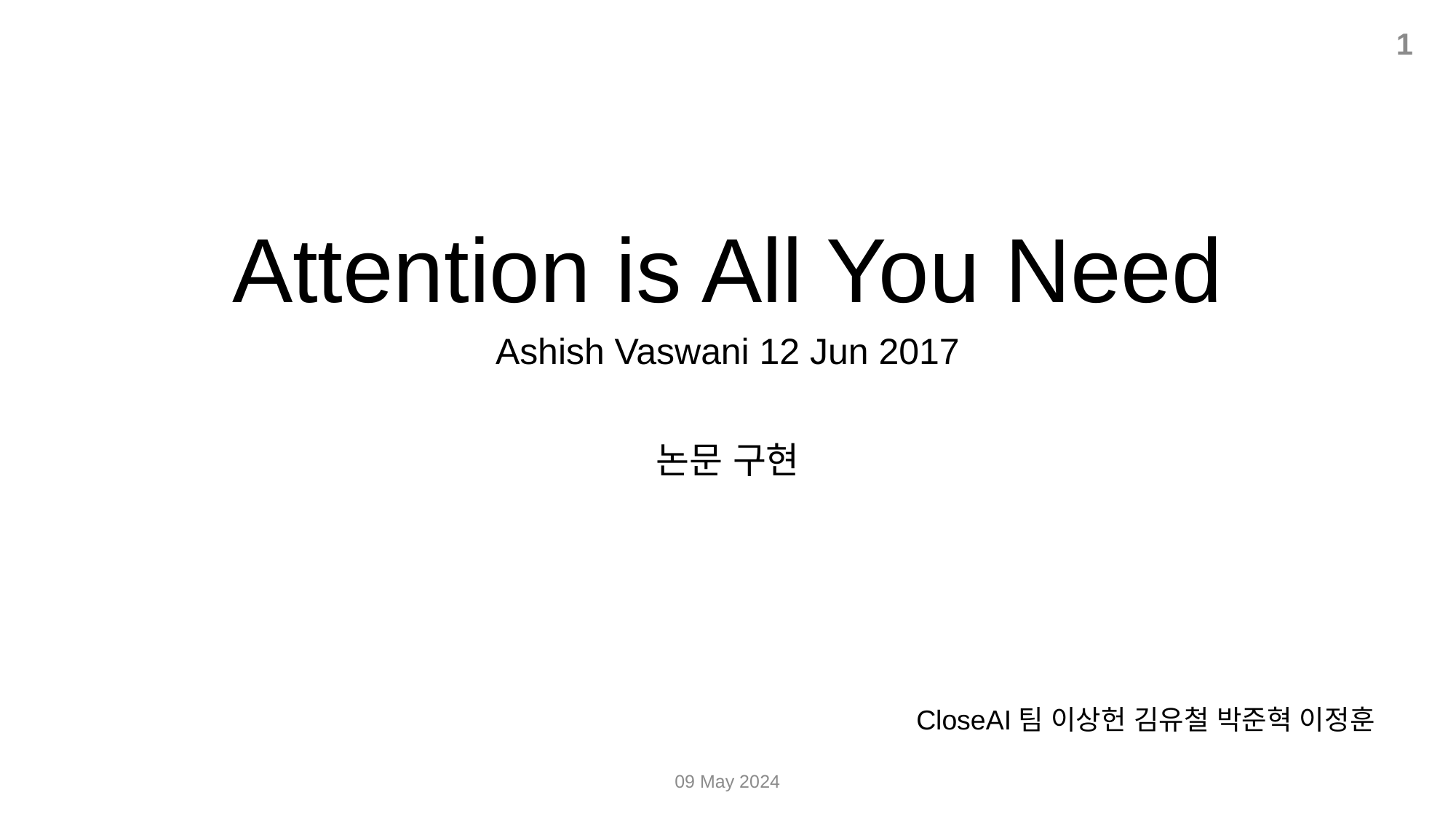

1
# Attention is All You Need
Ashish Vaswani 12 Jun 2017

논문 구현

CloseAI팀 이상헌 김유철 박준혁 이정훈
09 May 2024